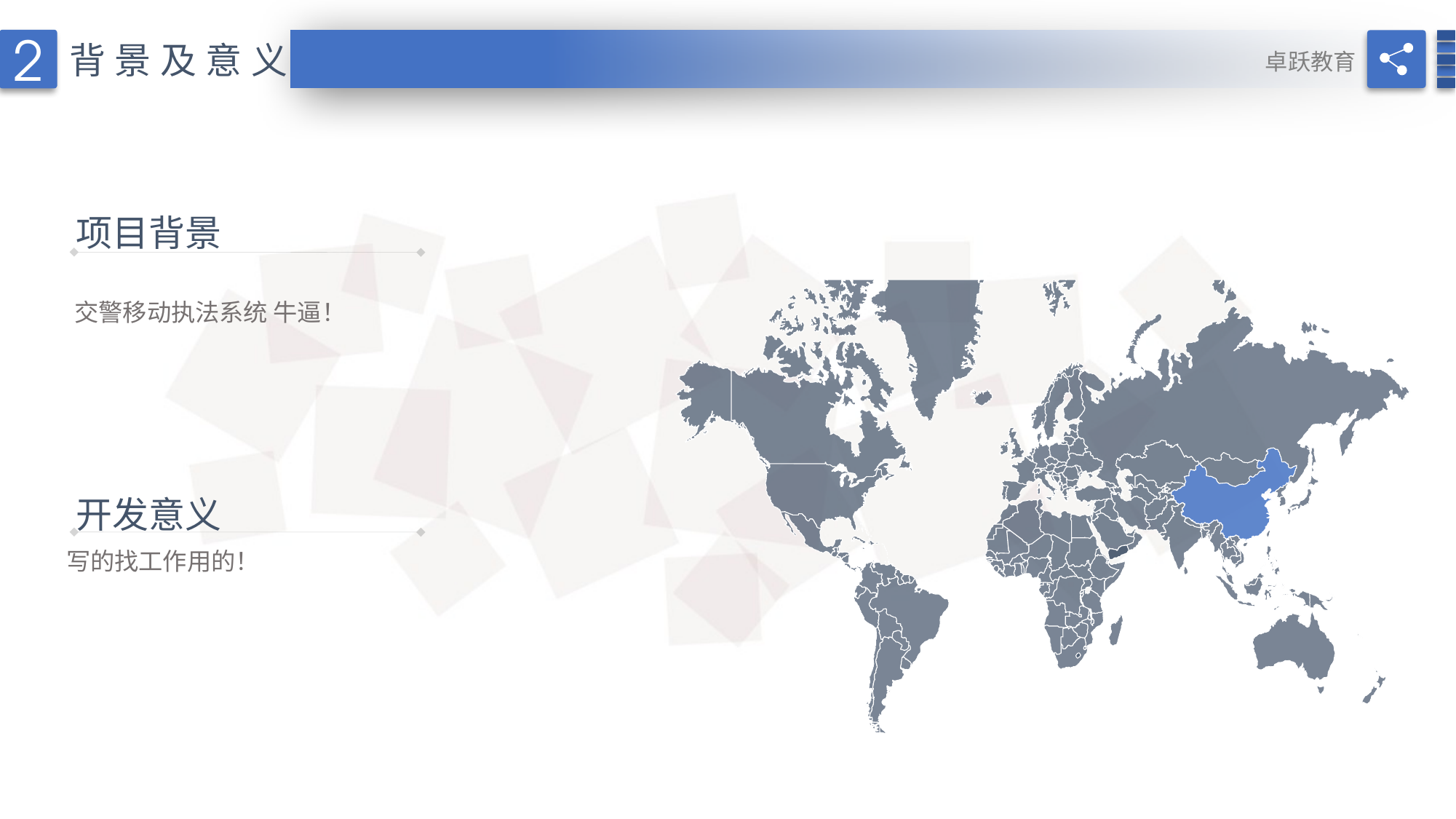

2

背景及意义
卓跃教育
项目背景

交警移动执法系统 牛逼！

开发意义
写的找工作用的！